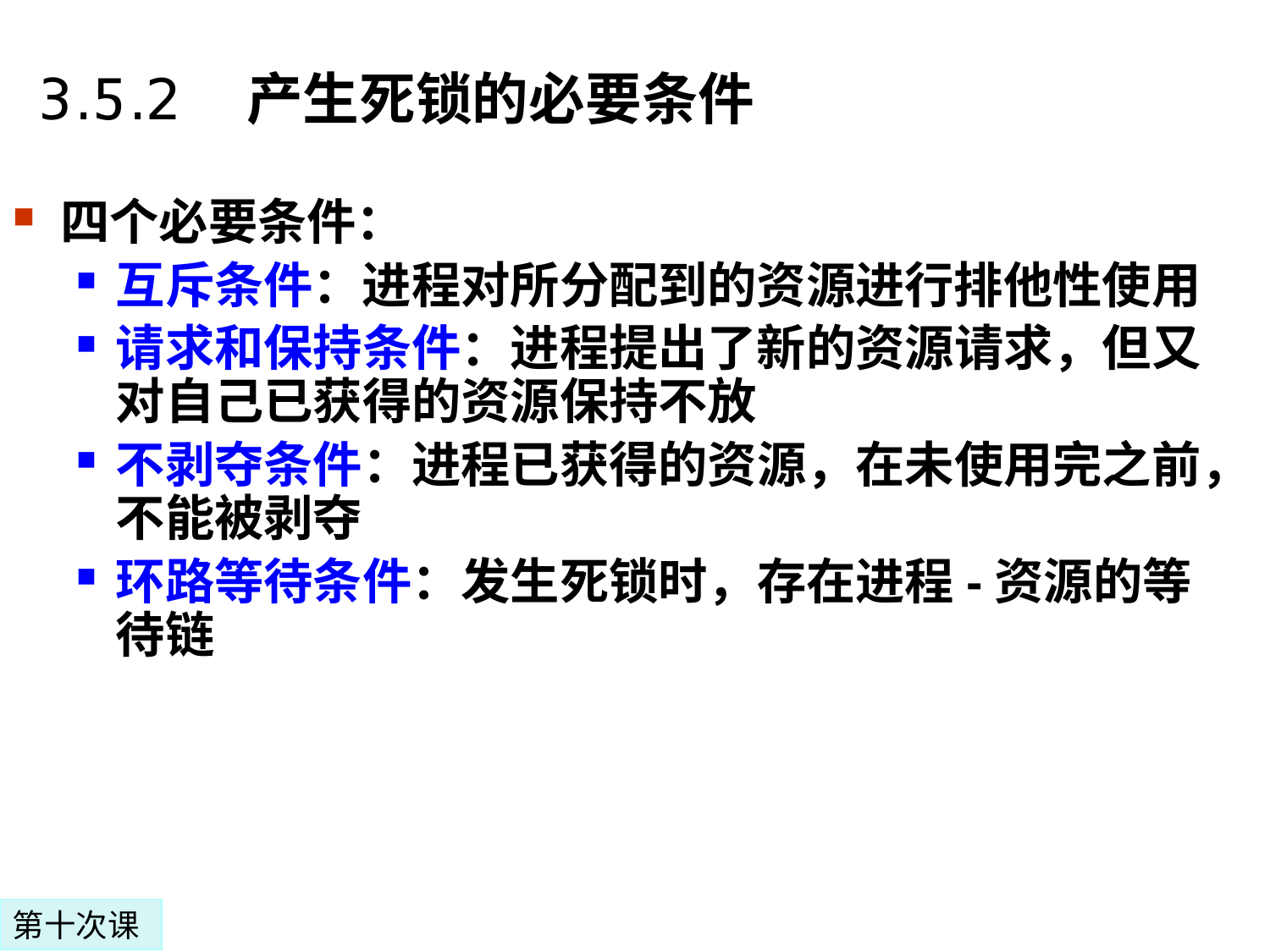

3.5.2   产生死锁的必要条件
四个必要条件：
互斥条件：进程对所分配到的资源进行排他性使用
请求和保持条件：进程提出了新的资源请求，但又对自己已获得的资源保持不放
不剥夺条件：进程已获得的资源，在未使用完之前，不能被剥夺
环路等待条件：发生死锁时，存在进程-资源的等待链
92
第十次课